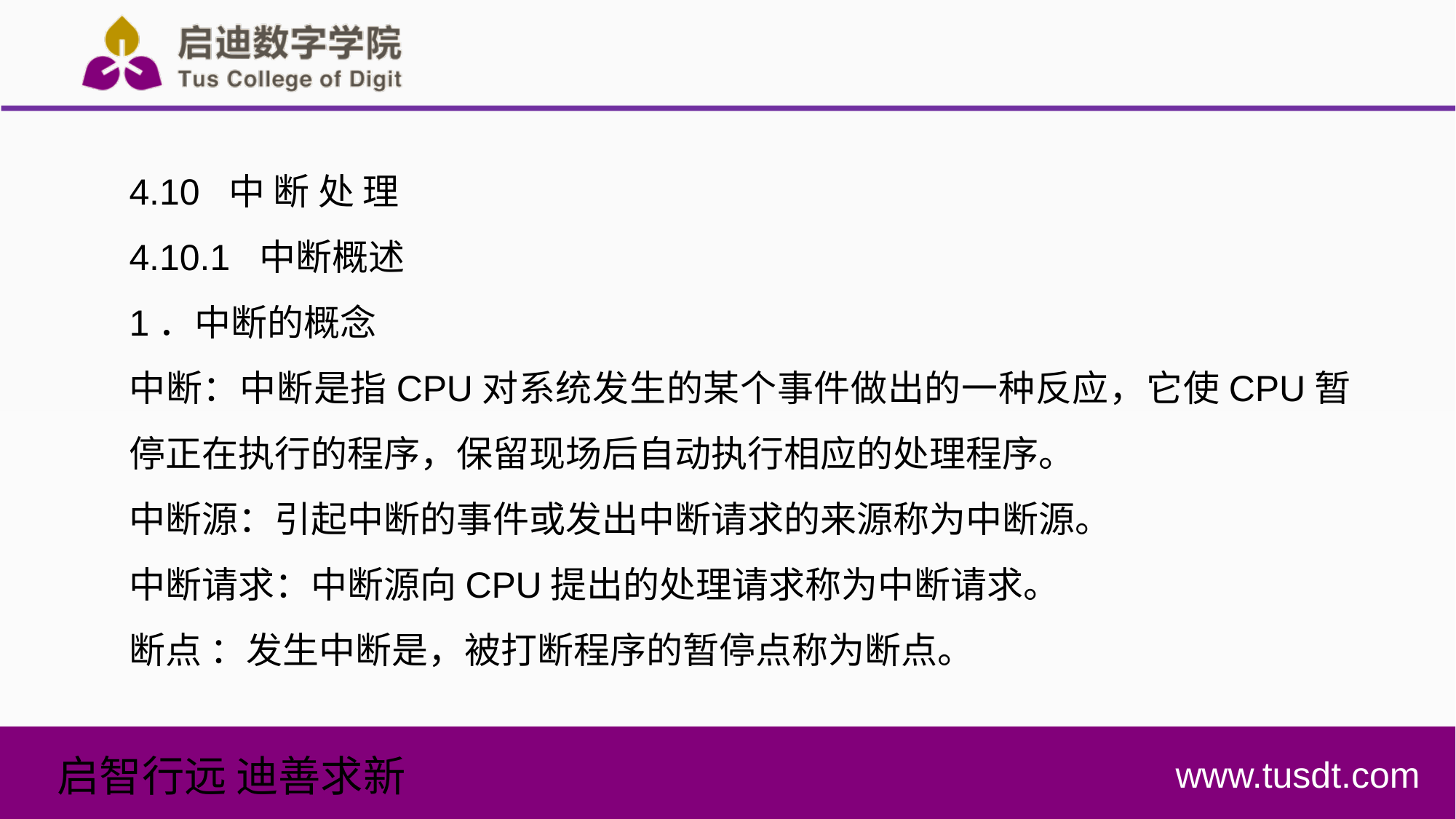

4.10  中 断 处 理
4.10.1  中断概述
1．中断的概念
中断：中断是指CPU对系统发生的某个事件做出的一种反应，它使CPU暂停正在执行的程序，保留现场后自动执行相应的处理程序。
中断源：引起中断的事件或发出中断请求的来源称为中断源。
中断请求：中断源向CPU提出的处理请求称为中断请求。
断点 ：发生中断是，被打断程序的暂停点称为断点。